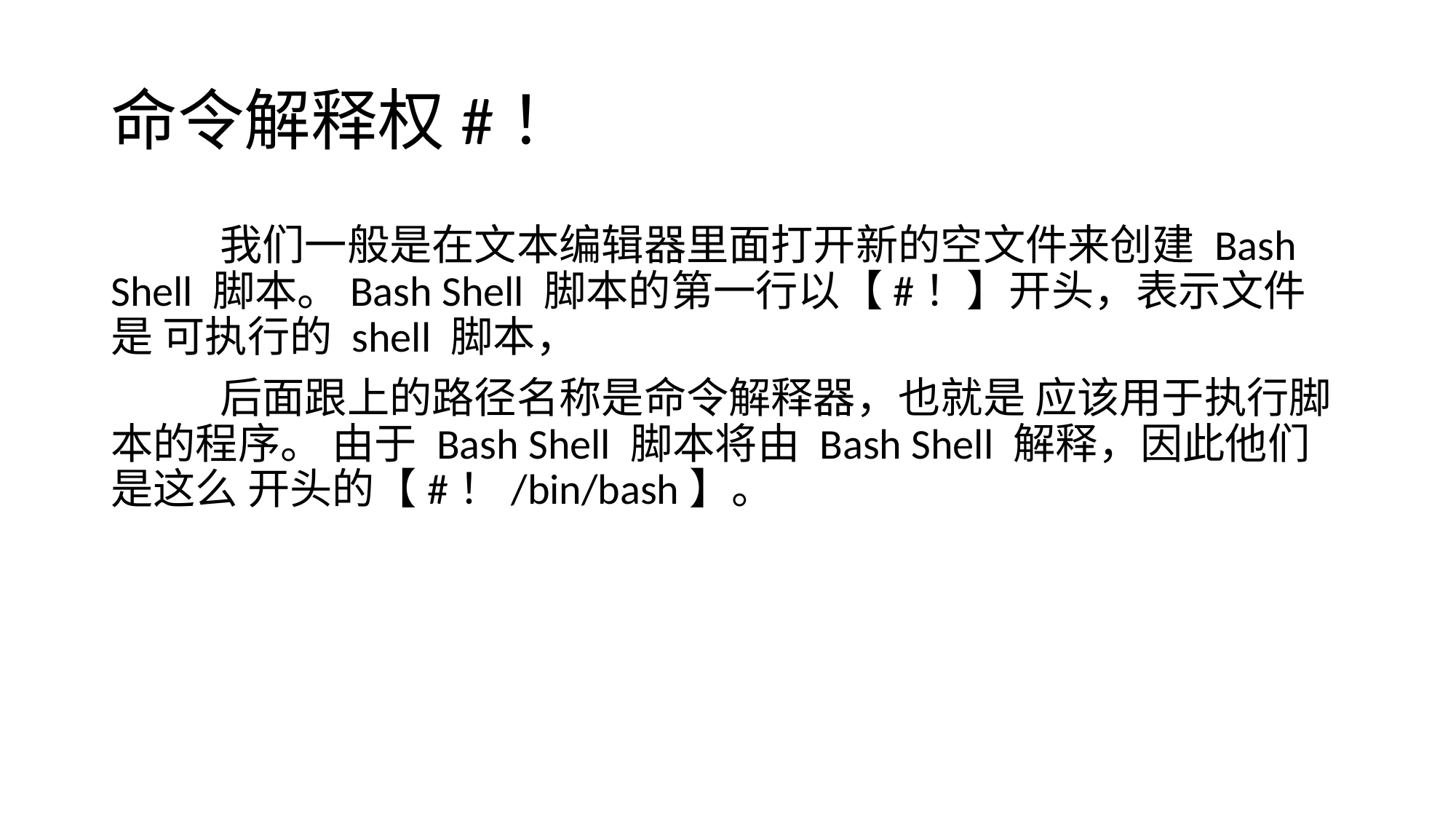

# 命令解释权#！
	我们一般是在文本编辑器里面打开新的空文件来创建 Bash Shell 脚本。Bash Shell 脚本的第一行以【#！】开头，表示文件是 可执行的 shell 脚本，
	后面跟上的路径名称是命令解释器，也就是 应该用于执行脚本的程序。 由于 Bash Shell 脚本将由 Bash Shell 解释，因此他们是这么 开头的【#！/bin/bash】。